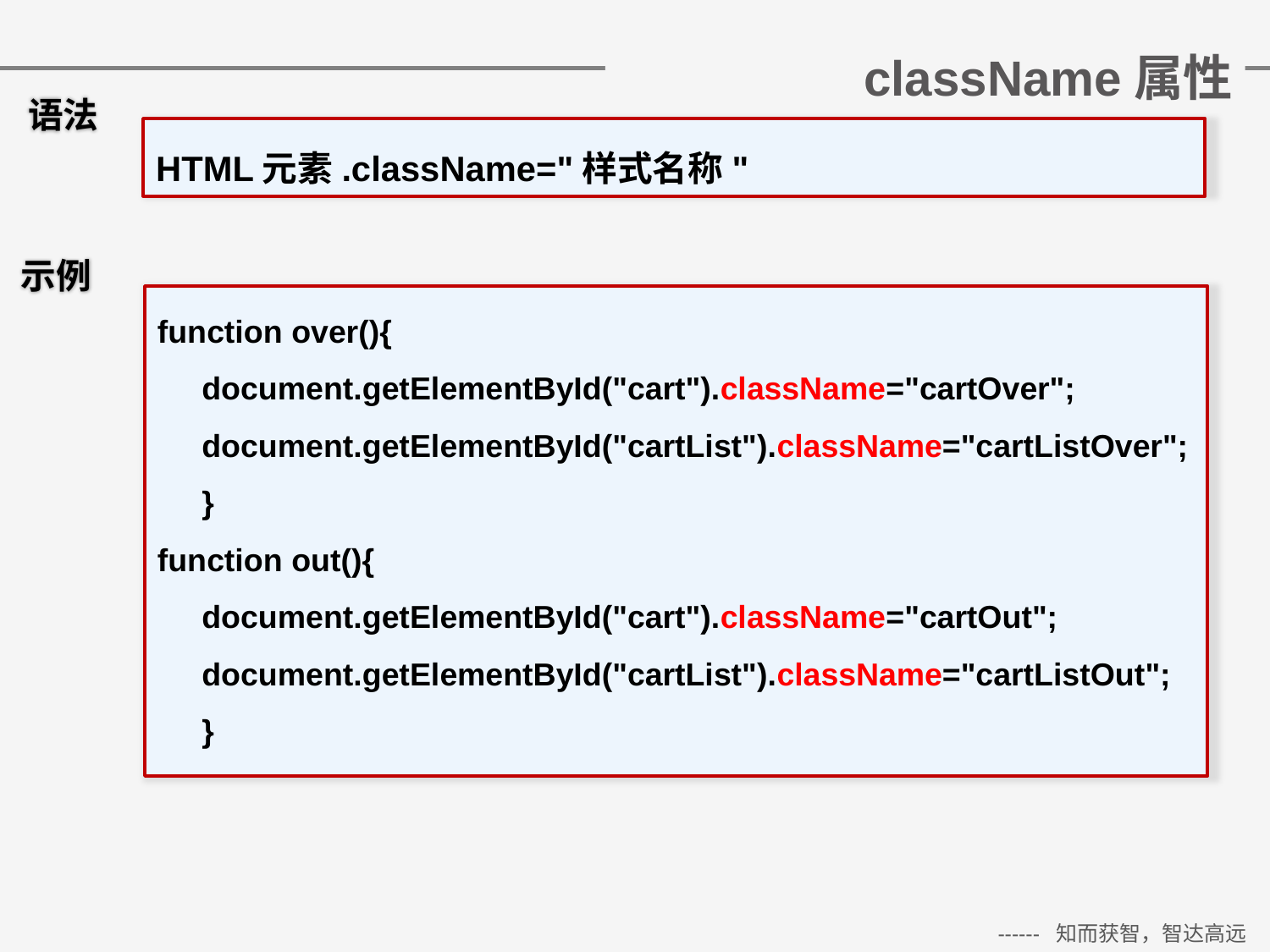

# className属性
语法
HTML元素.className="样式名称"
示例
function over(){
     document.getElementById("cart").className="cartOver";
     document.getElementById("cartList").className="cartListOver";
     }
function out(){
     document.getElementById("cart").className="cartOut";
     document.getElementById("cartList").className="cartListOut";
     }